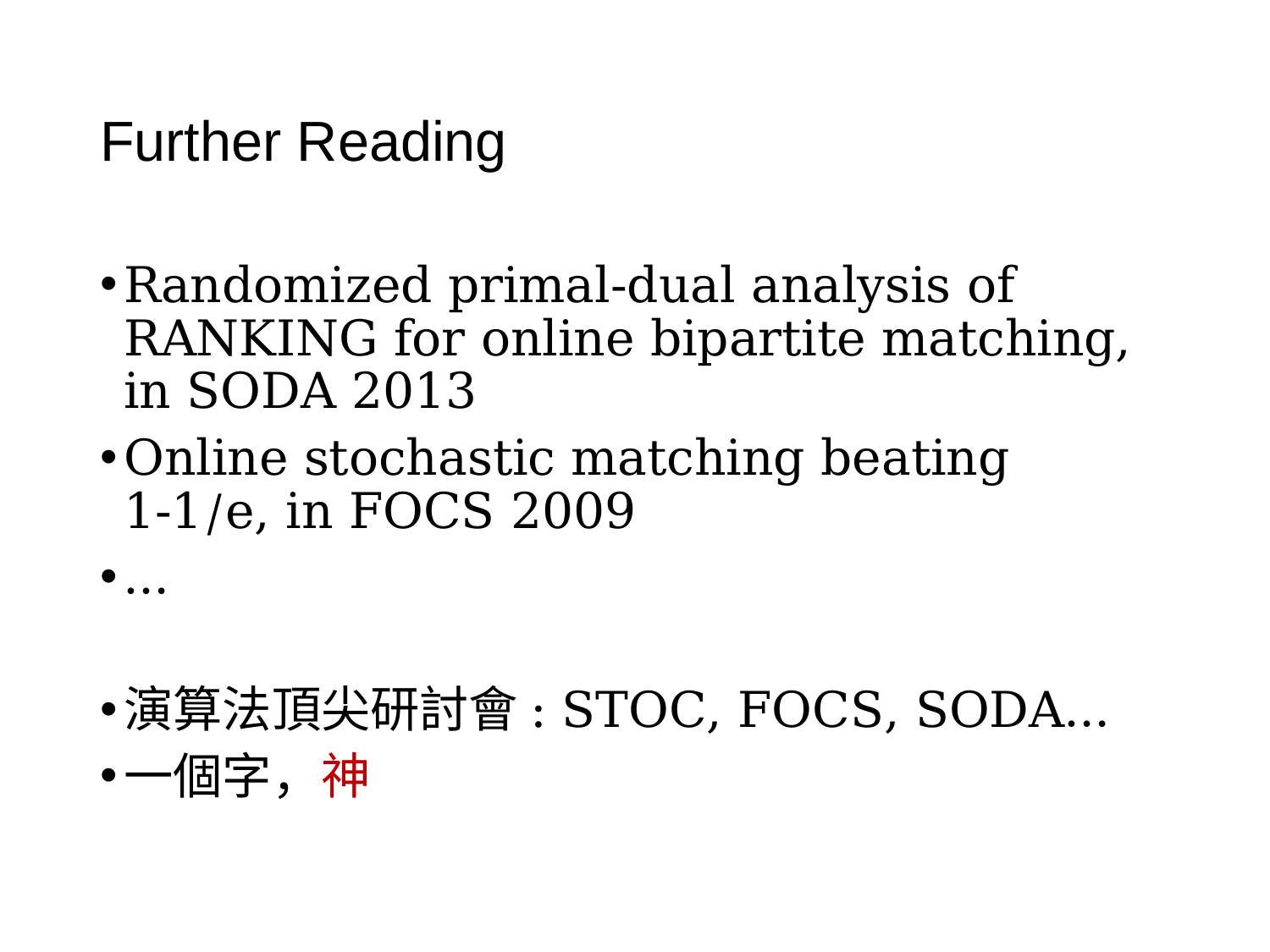

# Further Reading
Randomized primal-dual analysis of RANKING for online bipartite matching, in SODA 2013
Online stochastic matching beating 1-1/e, in FOCS 2009
…

演算法頂尖研討會: STOC, FOCS, SODA…
一個字，神